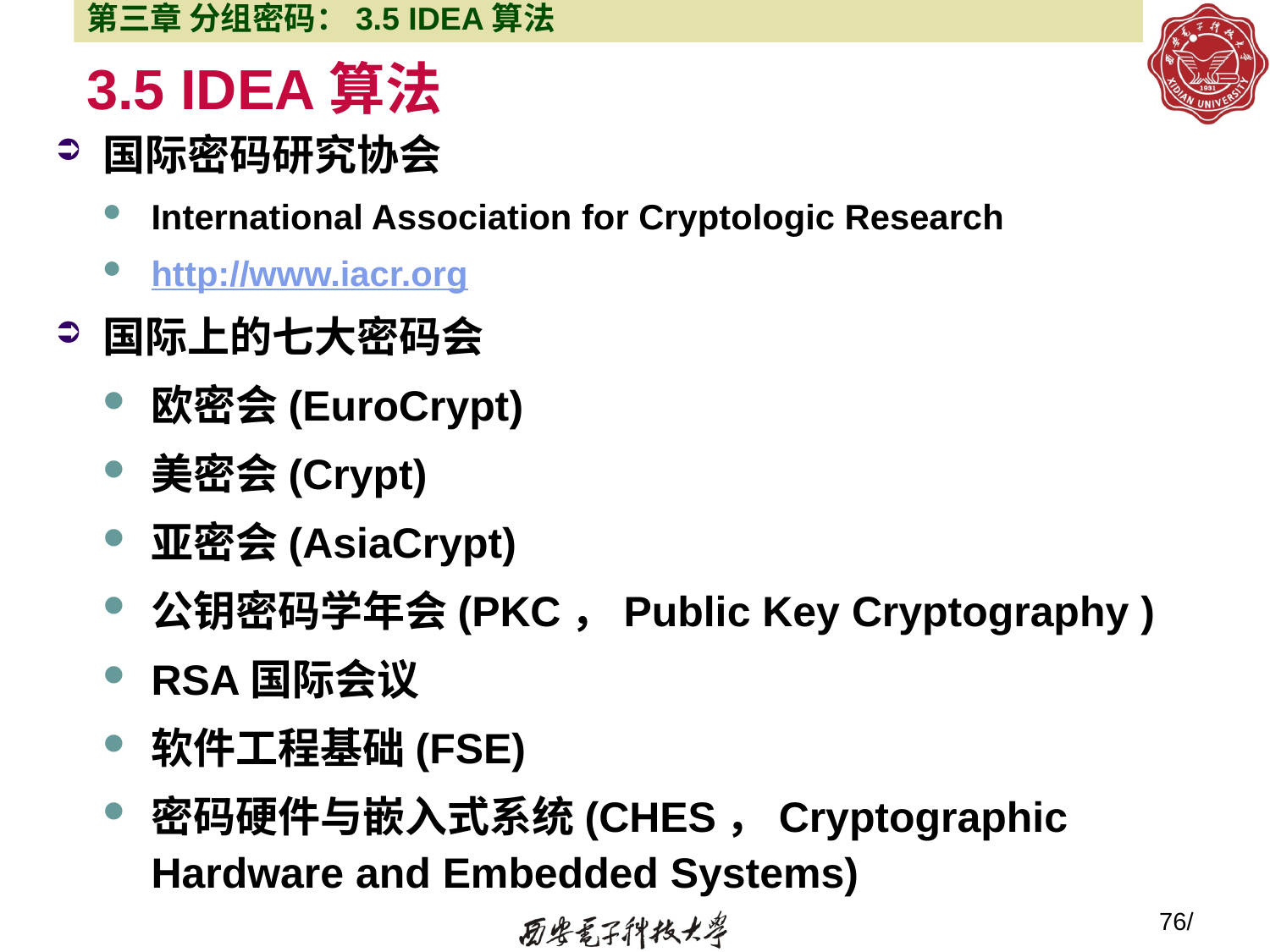

第三章 分组密码：3.5 IDEA算法
# 3.5 IDEA算法
国际密码研究协会
International Association for Cryptologic Research
http://www.iacr.org
国际上的七大密码会
欧密会(EuroCrypt)
美密会(Crypt)
亚密会(AsiaCrypt)
公钥密码学年会(PKC，Public Key Cryptography )
RSA国际会议
软件工程基础(FSE)
密码硬件与嵌入式系统(CHES，Cryptographic Hardware and Embedded Systems)
76/